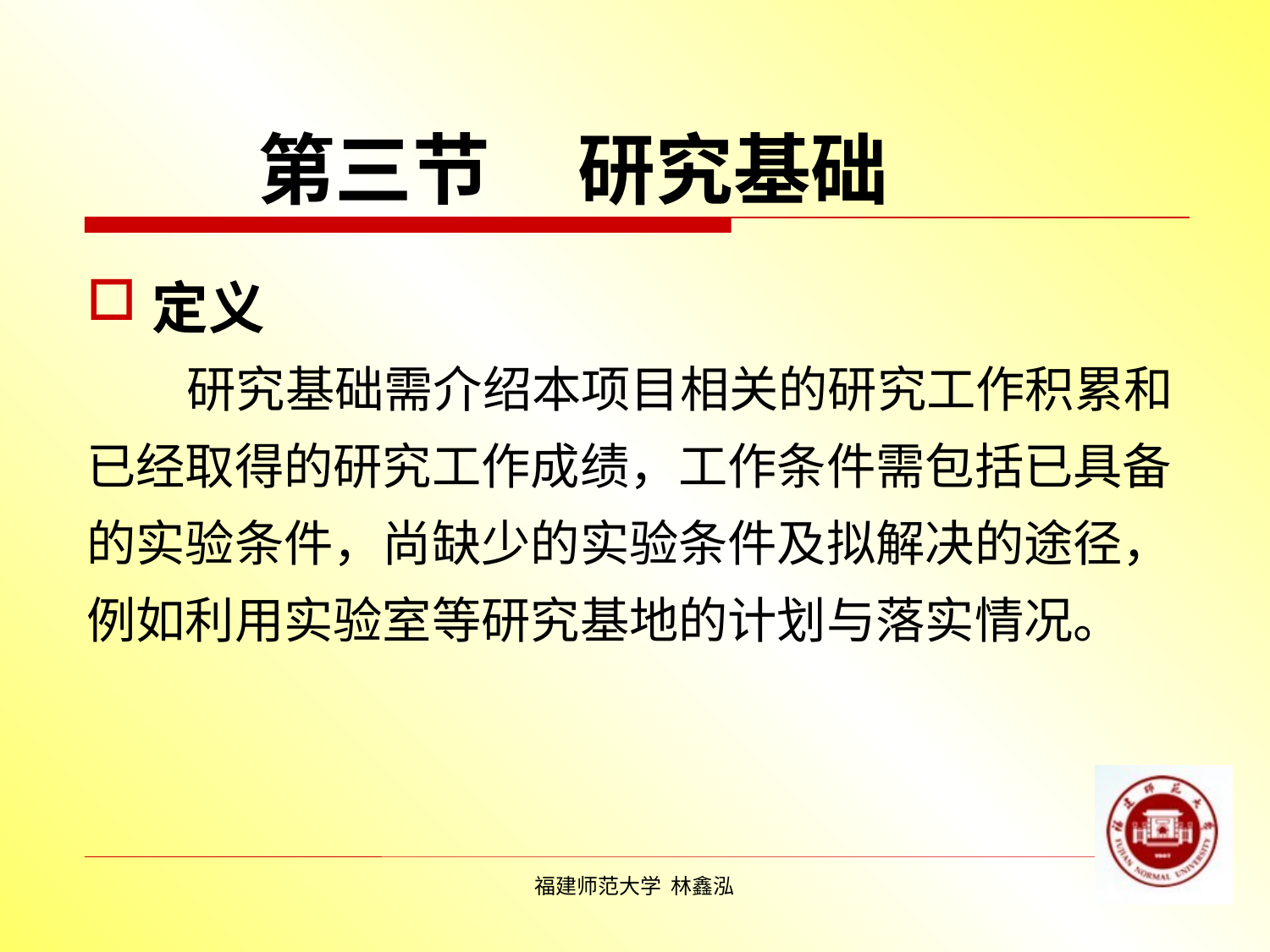

第三节     研究基础
定义
研究基础需介绍本项目相关的研究工作积累和已经取得的研究工作成绩，工作条件需包括已具备的实验条件，尚缺少的实验条件及拟解决的途径，例如利用实验室等研究基地的计划与落实情况。
福建师范大学  林鑫泓